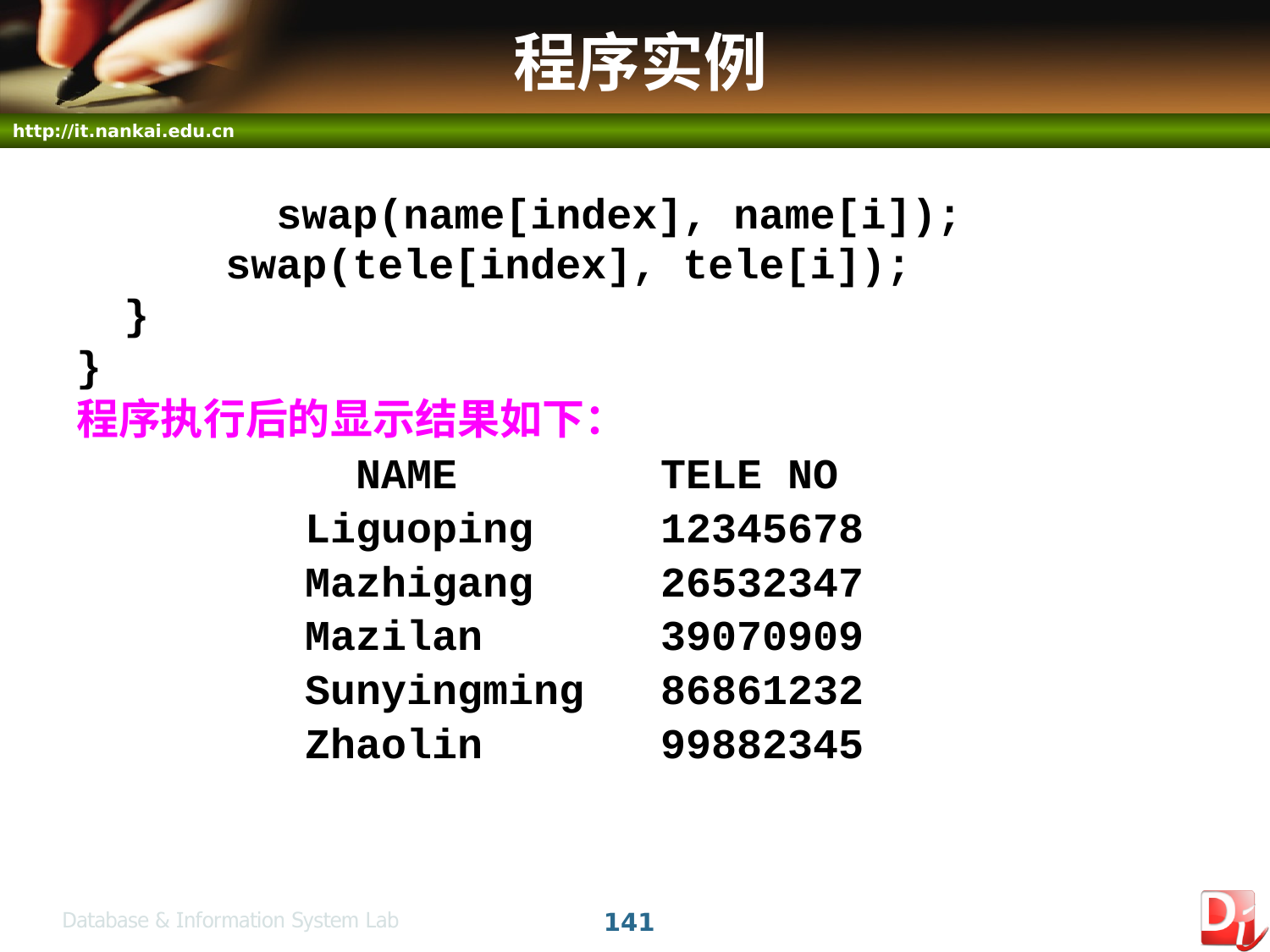

# 程序实例
		 swap(name[index], name[i]);
	    swap(tele[index], tele[i]);
	}
}
程序执行后的显示结果如下：
           NAME        TELE NO
         Liguoping     12345678
         Mazhigang     26532347
         Mazilan       39070909
         Sunyingming   86861232
         Zhaolin       99882345
141
Database & Information System Lab